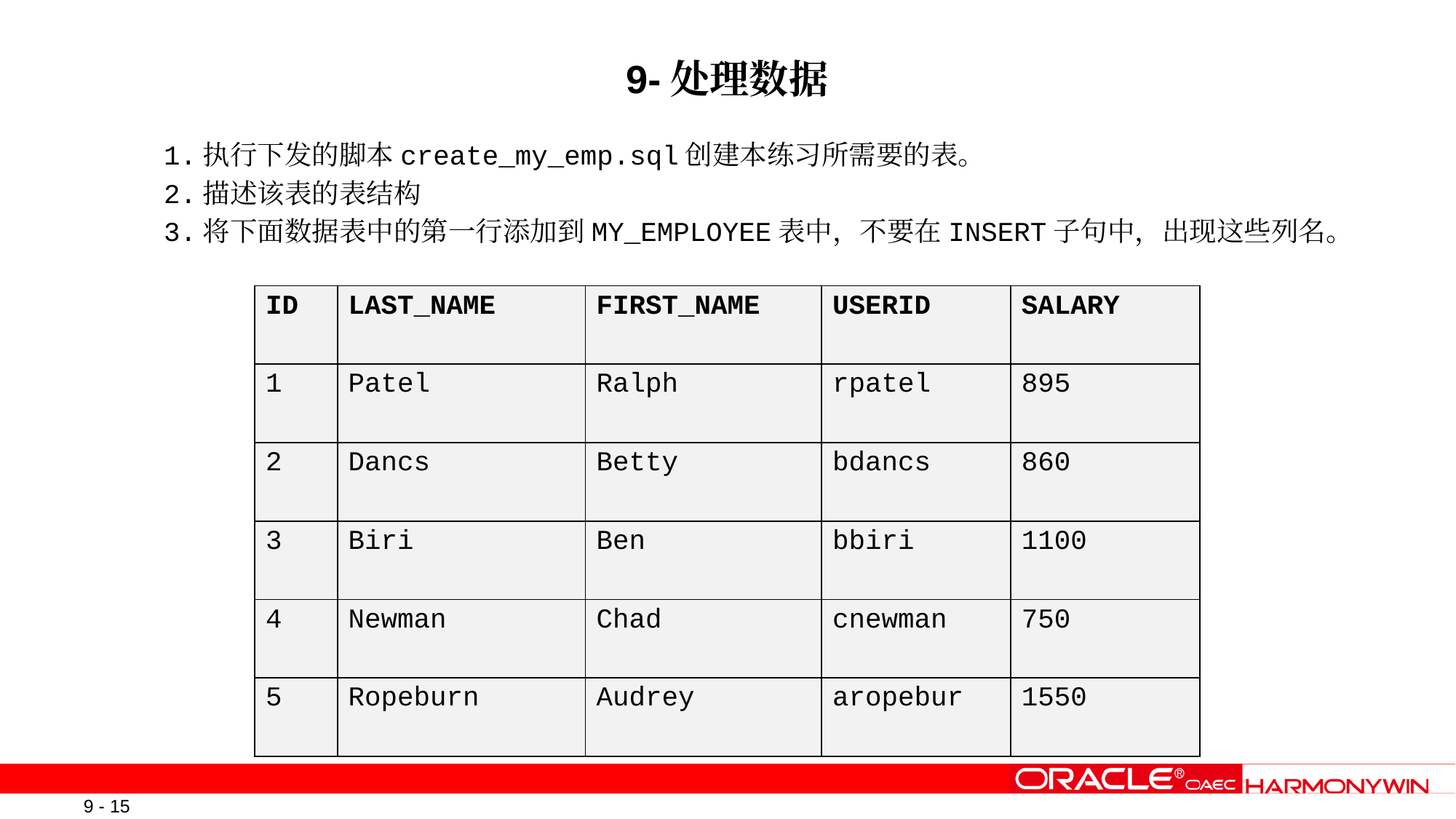

# 9-处理数据
1.执行下发的脚本create_my_emp.sql创建本练习所需要的表。
2.描述该表的表结构
3.将下面数据表中的第一行添加到MY_EMPLOYEE表中，不要在INSERT子句中，出现这些列名。
| ID | LAST\_NAME | FIRST\_NAME | USERID | SALARY |
| --- | --- | --- | --- | --- |
| 1 | Patel | Ralph | rpatel | 895 |
| 2 | Dancs | Betty | bdancs | 860 |
| 3 | Biri | Ben | bbiri | 1100 |
| 4 | Newman | Chad | cnewman | 750 |
| 5 | Ropeburn | Audrey | aropebur | 1550 |